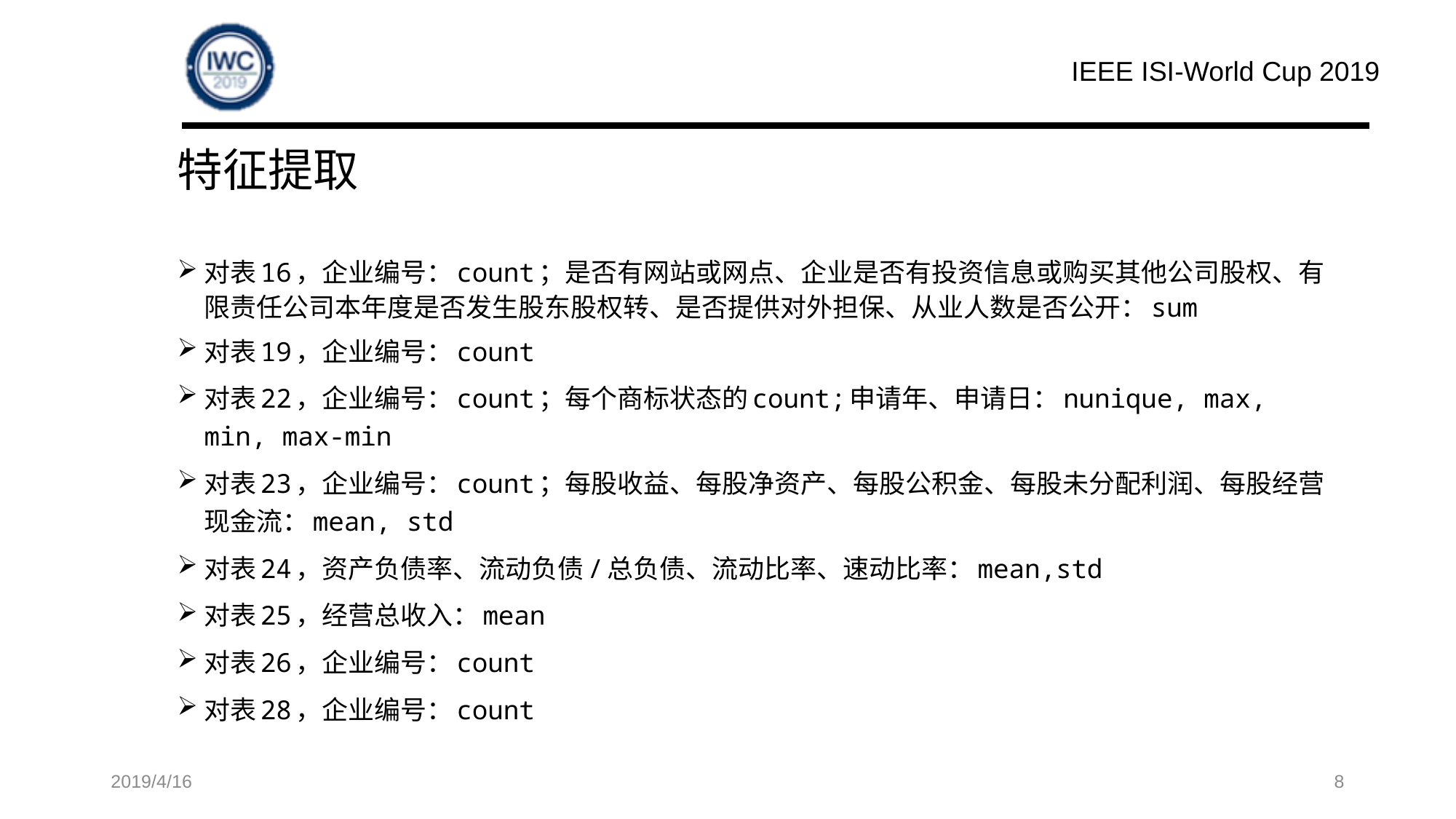

# 特征提取
对表16，企业编号：count；是否有网站或网点、企业是否有投资信息或购买其他公司股权、有限责任公司本年度是否发生股东股权转、是否提供对外担保、从业人数是否公开：sum
对表19，企业编号：count
对表22，企业编号：count；每个商标状态的count;申请年、申请日：nunique, max, min, max-min
对表23，企业编号：count；每股收益、每股净资产、每股公积金、每股未分配利润、每股经营现金流：mean, std
对表24，资产负债率、流动负债/总负债、流动比率、速动比率：mean,std
对表25，经营总收入：mean
对表26，企业编号：count
对表28，企业编号：count
2019/4/16
8